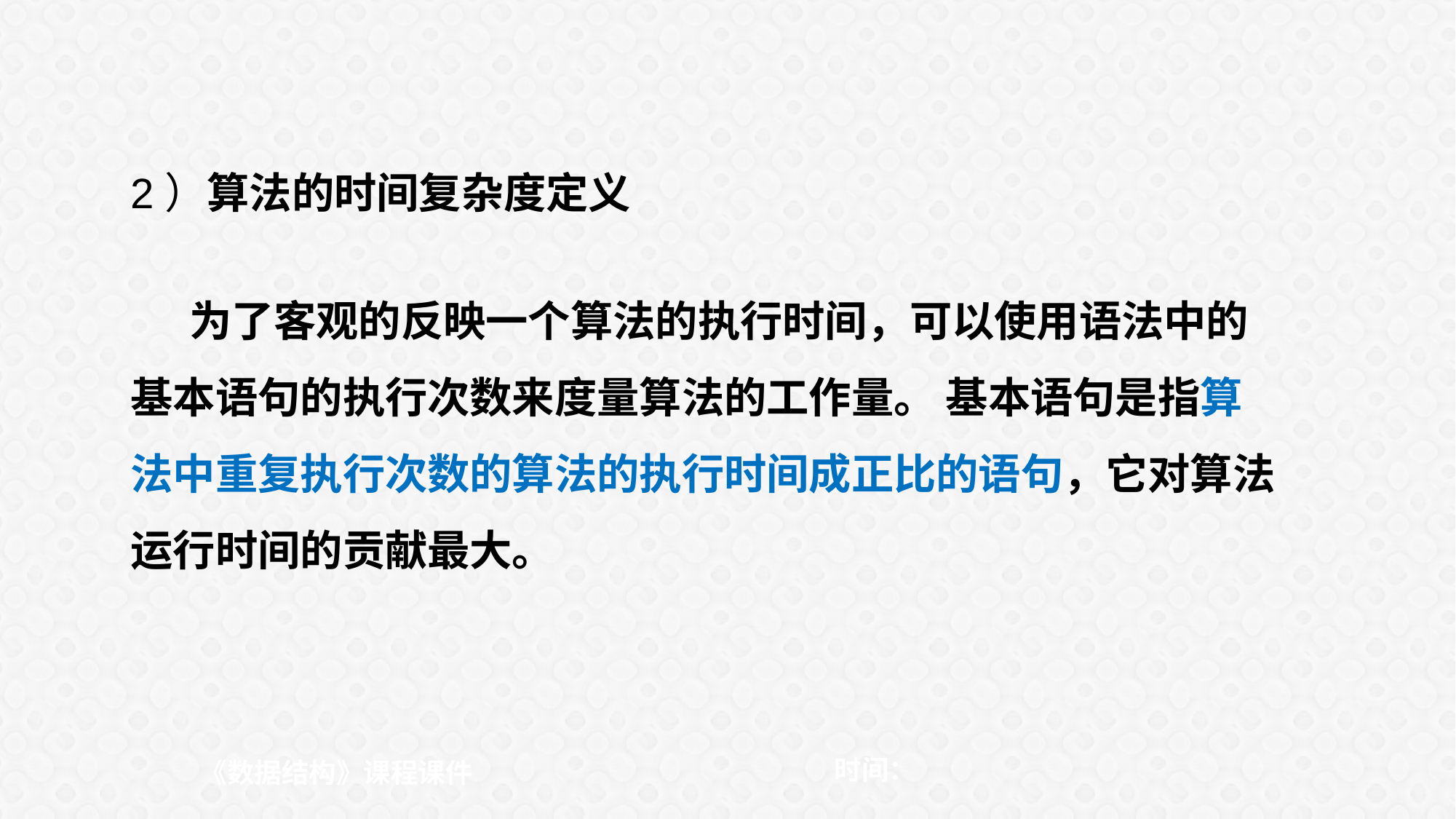

2）算法的时间复杂度定义
     为了客观的反映一个算法的执行时间，可以使用语法中的基本语句的执行次数来度量算法的工作量。 基本语句是指算法中重复执行次数的算法的执行时间成正比的语句，它对算法运行时间的贡献最大。
时间：
《数据结构》课程课件